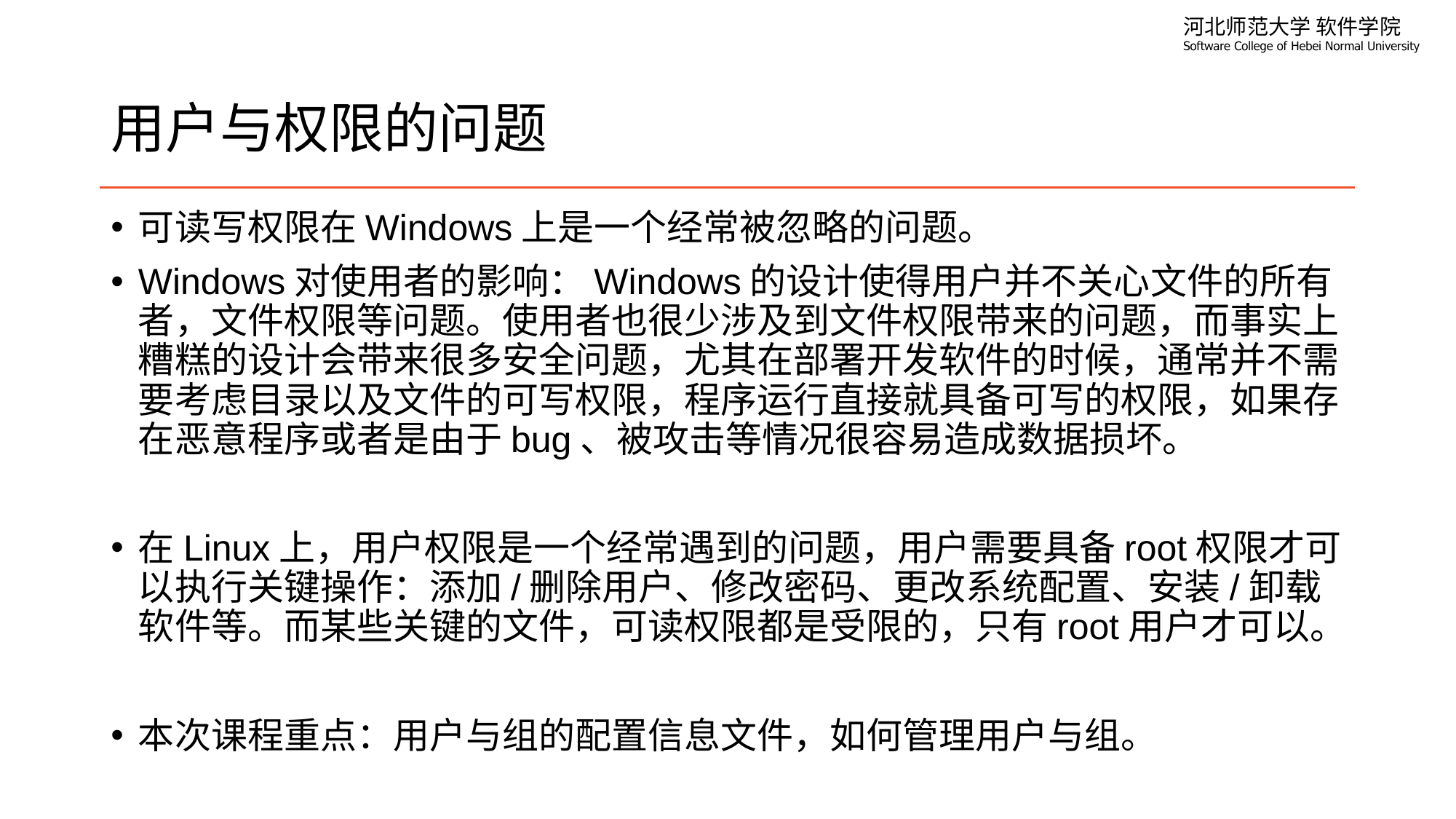

# 用户与权限的问题
可读写权限在Windows上是一个经常被忽略的问题。
Windows对使用者的影响：Windows的设计使得用户并不关心文件的所有者，文件权限等问题。使用者也很少涉及到文件权限带来的问题，而事实上糟糕的设计会带来很多安全问题，尤其在部署开发软件的时候，通常并不需要考虑目录以及文件的可写权限，程序运行直接就具备可写的权限，如果存在恶意程序或者是由于bug、被攻击等情况很容易造成数据损坏。

在Linux上，用户权限是一个经常遇到的问题，用户需要具备root权限才可以执行关键操作：添加/删除用户、修改密码、更改系统配置、安装/卸载软件等。而某些关键的文件，可读权限都是受限的，只有root用户才可以。

本次课程重点：用户与组的配置信息文件，如何管理用户与组。